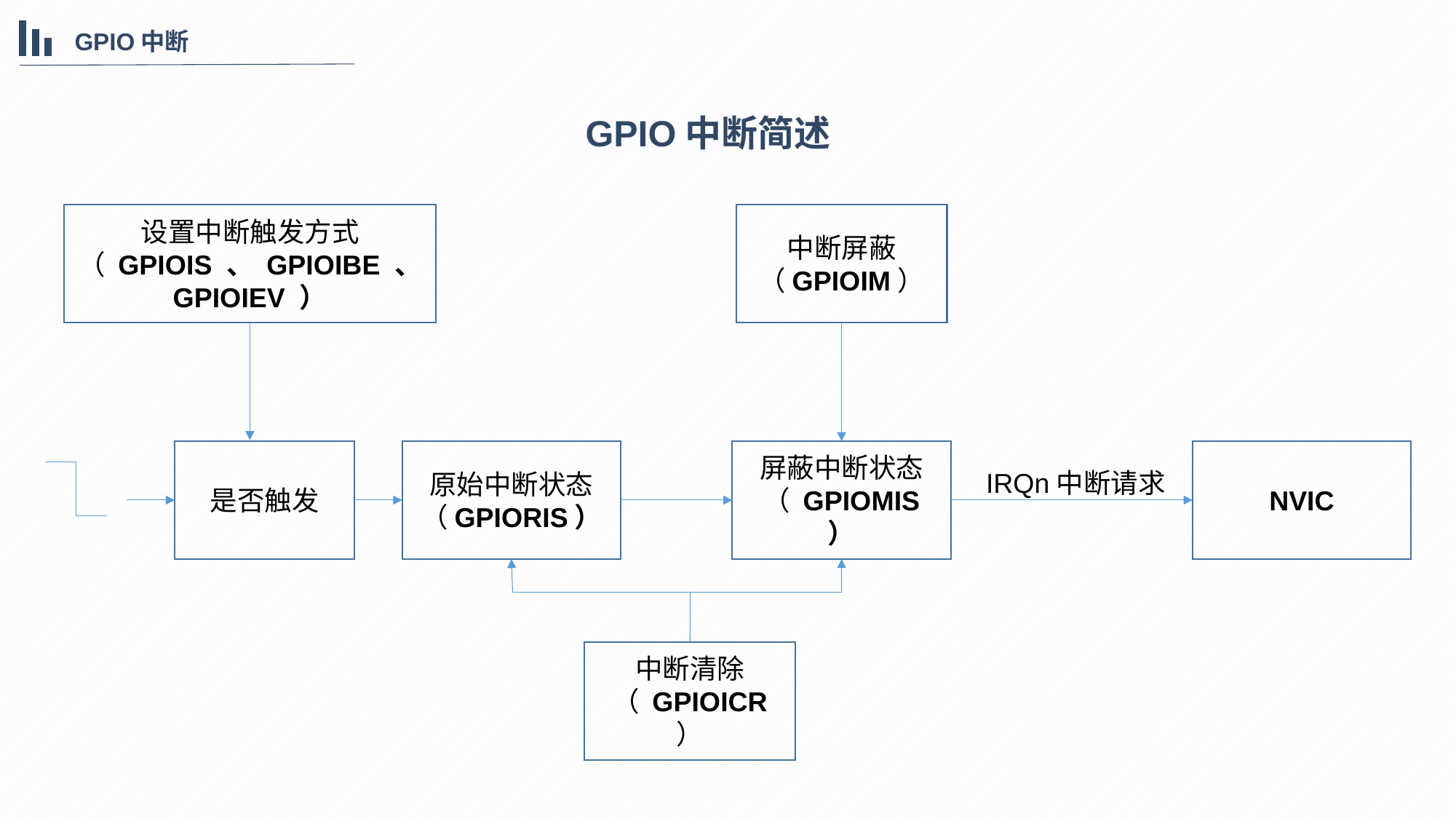

GPIO中断

GPIO中断简述

设置中断触发方式（ GPIOIS 、 GPIOIBE 、 GPIOIEV ）
中断屏蔽
（GPIOIM）
是否触发
原始中断状态（GPIORIS）
屏蔽中断状态
（ GPIOMIS ）
NVIC
IRQn中断请求
中断清除
（ GPIOICR ）